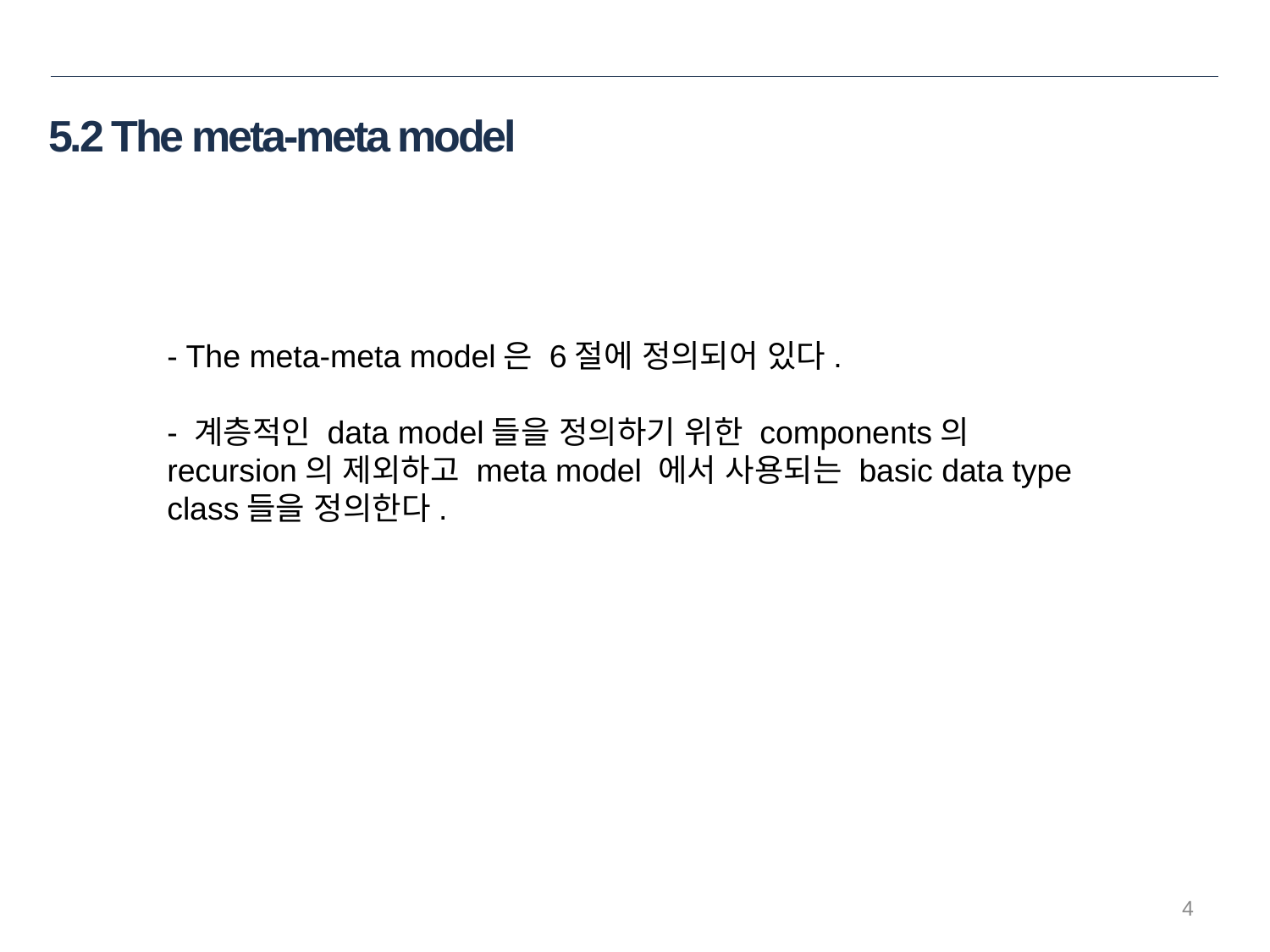

5.2 The meta-meta model
- The meta-meta model은 6절에 정의되어 있다.

- 계층적인 data model들을 정의하기 위한 components의recursion의 제외하고 meta model 에서 사용되는 basic data type class들을 정의한다.

4